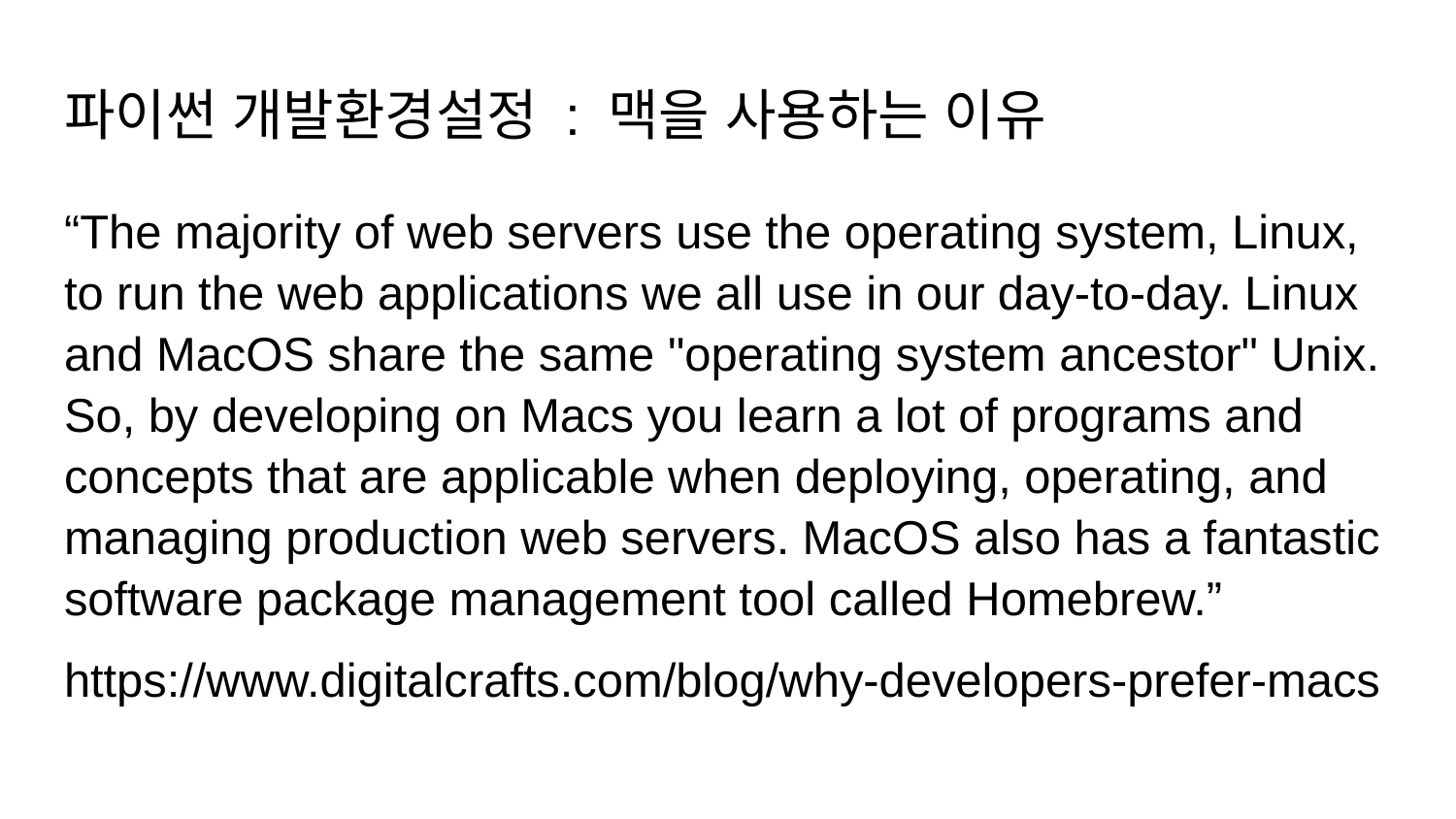

# 파이썬 개발환경설정 : 맥을 사용하는 이유
“The majority of web servers use the operating system, Linux, to run the web applications we all use in our day-to-day. Linux and MacOS share the same "operating system ancestor" Unix. So, by developing on Macs you learn a lot of programs and concepts that are applicable when deploying, operating, and managing production web servers. MacOS also has a fantastic software package management tool called Homebrew.”
https://www.digitalcrafts.com/blog/why-developers-prefer-macs